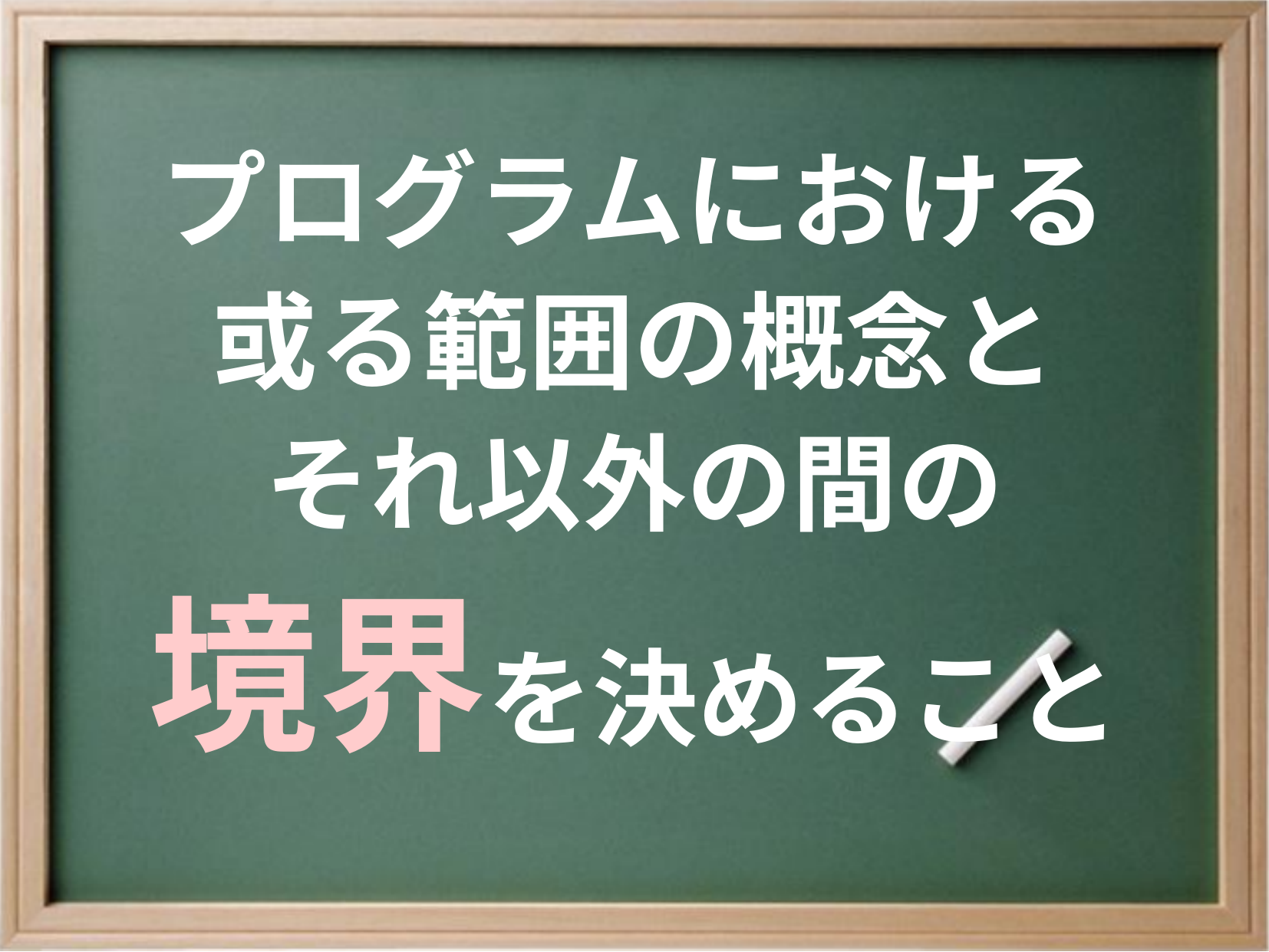

# プログラムにおける 或る範囲の概念と それ以外の間の 境界を決めること